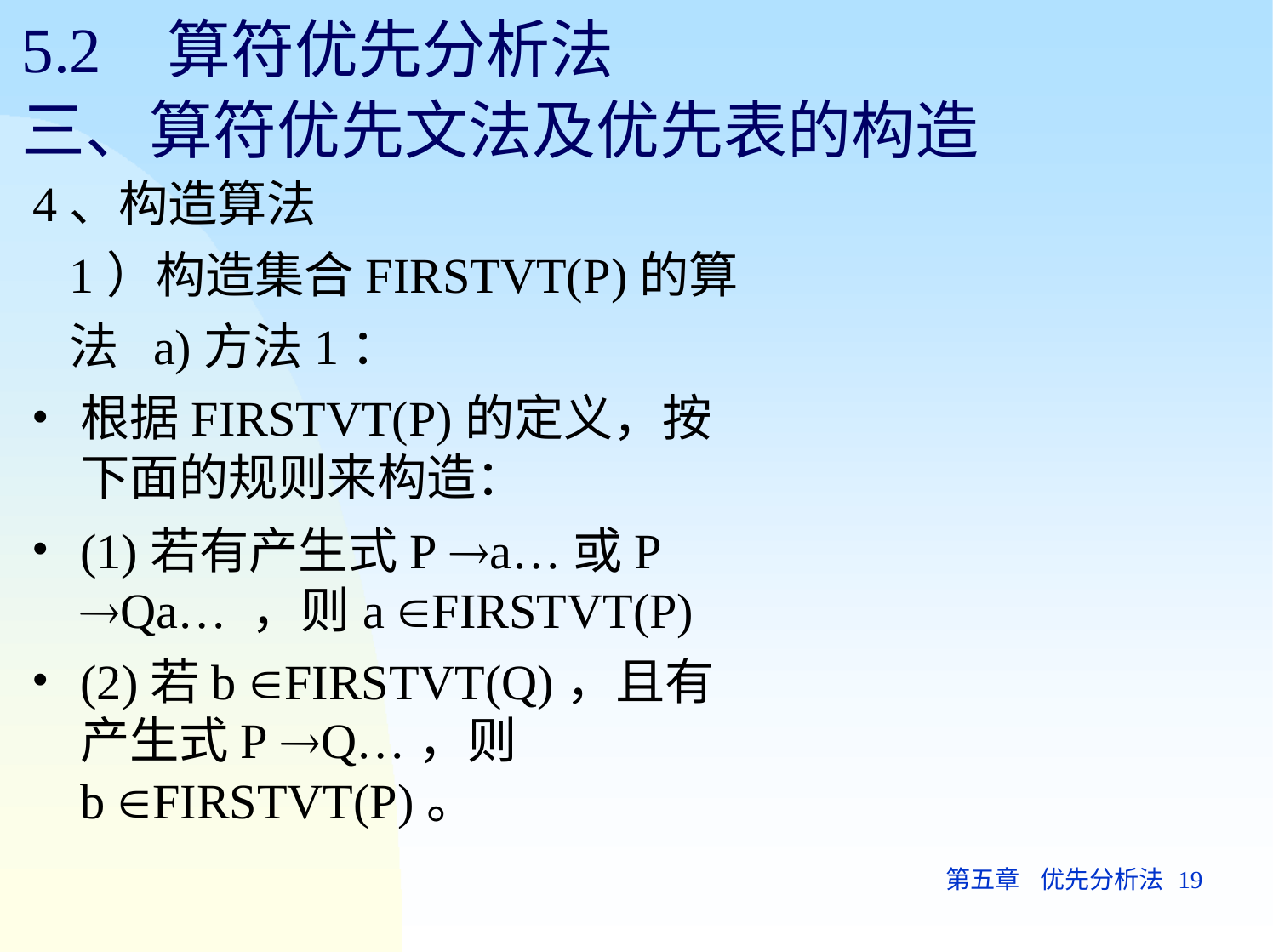

# 5.2	算符优先分析法
三、算符优先文法及优先表的构造
4、构造算法
1）构造集合FIRSTVT(P)的算法  a)方法1：
根据FIRSTVT(P)的定义，按下面的规则来构造：
(1)若有产生式P →a…或P →Qa… ，则a ∈FIRSTVT(P)
(2)若b ∈FIRSTVT(Q)，且有产生式P →Q…，则
b ∈FIRSTVT(P)。
第五章	优先分析法 19